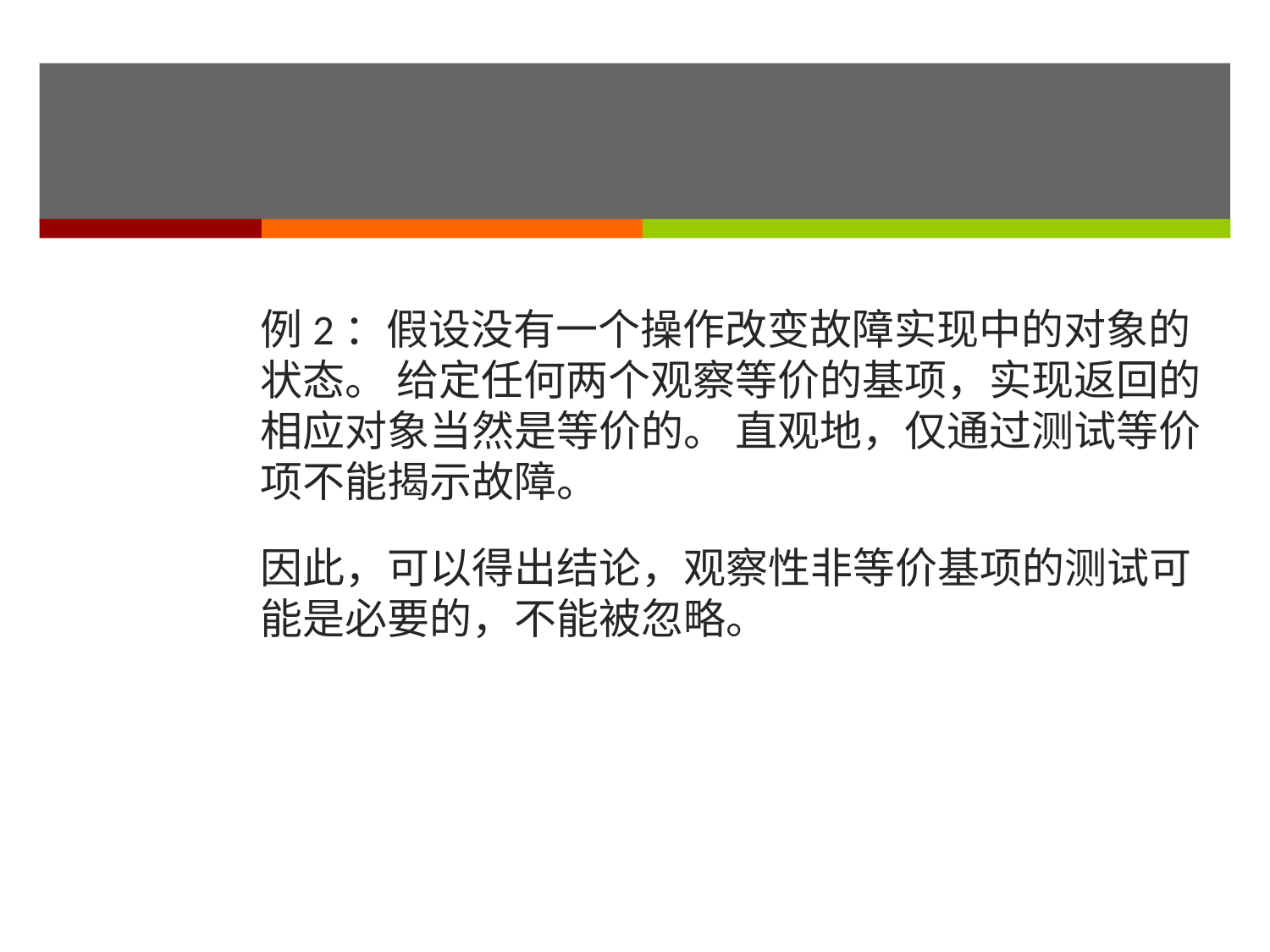

#
例2：假设没有一个操作改变故障实现中的对象的状态。 给定任何两个观察等价的基项，实现返回的相应对象当然是等价的。 直观地，仅通过测试等价项不能揭示故障。
因此，可以得出结论，观察性非等价基项的测试可能是必要的，不能被忽略。